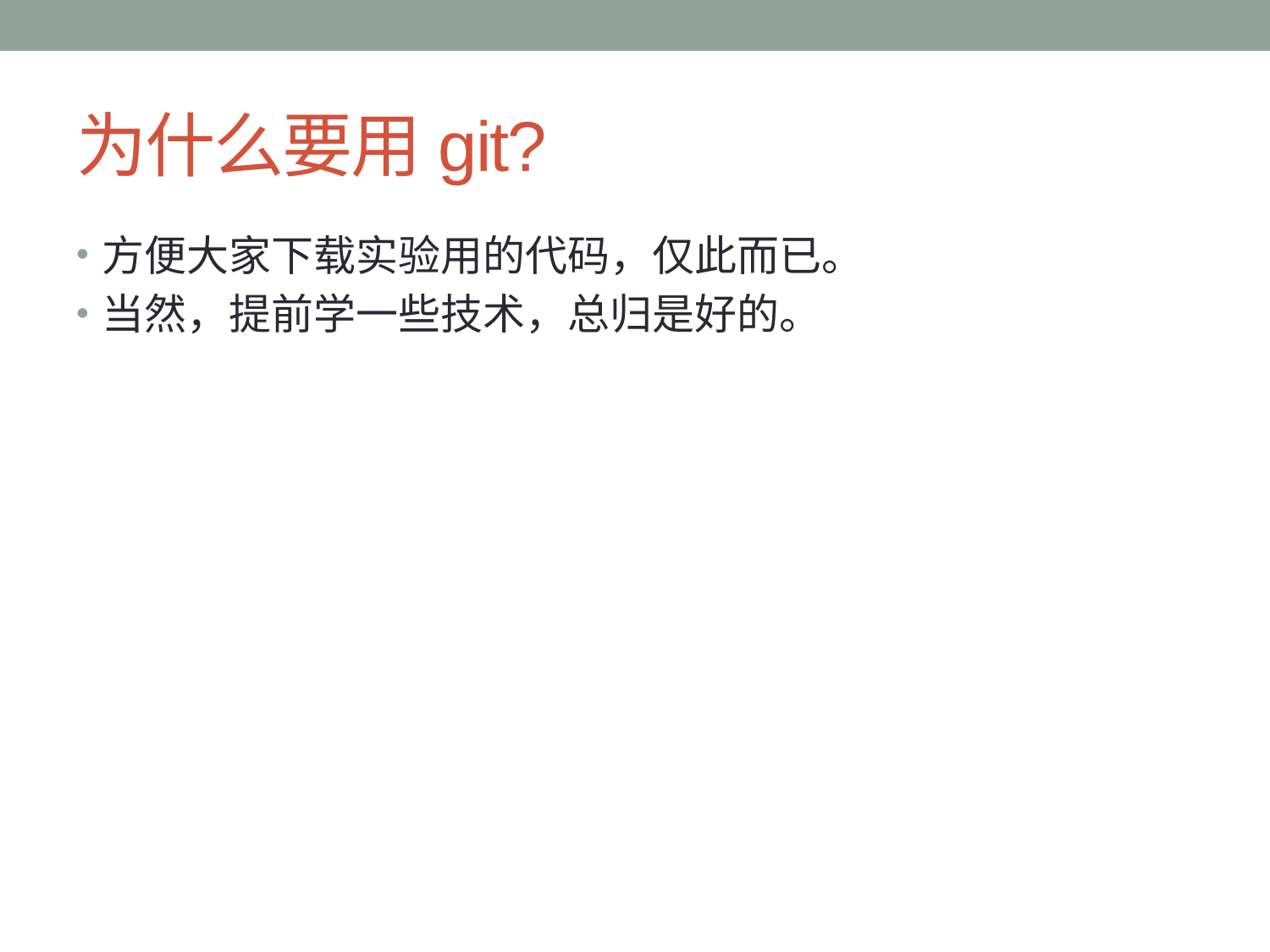

# 为什么要用git?
方便大家下载实验用的代码，仅此而已。
当然，提前学一些技术，总归是好的。